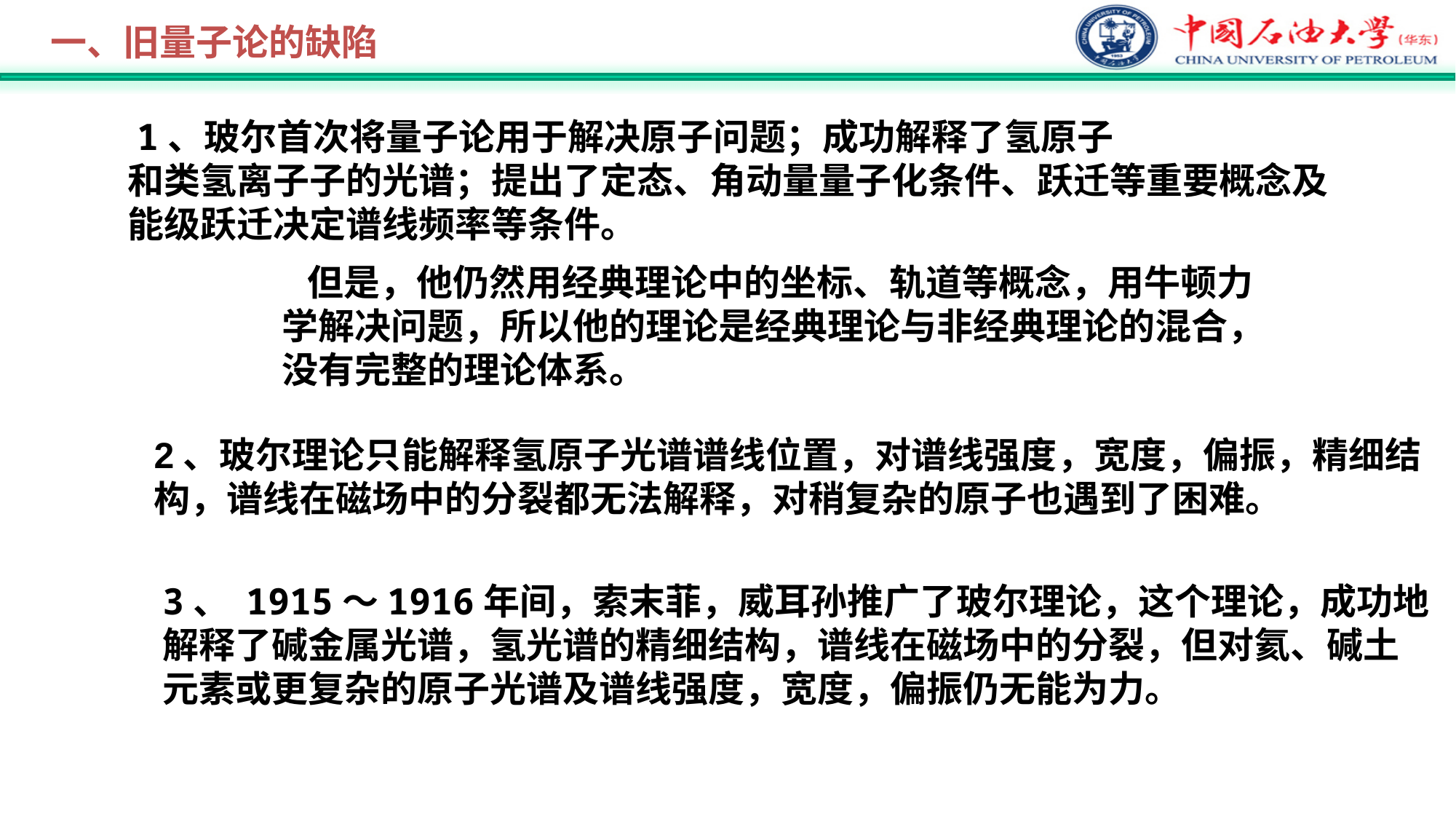

一、旧量子论的缺陷
 1、玻尔首次将量子论用于解决原子问题；成功解释了氢原子
和类氢离子子的光谱；提出了定态、角动量量子化条件、跃迁等重要概念及能级跃迁决定谱线频率等条件。
  但是，他仍然用经典理论中的坐标、轨道等概念，用牛顿力
学解决问题，所以他的理论是经典理论与非经典理论的混合，
没有完整的理论体系。
2、玻尔理论只能解释氢原子光谱谱线位置，对谱线强度，宽度，偏振，精细结构，谱线在磁场中的分裂都无法解释，对稍复杂的原子也遇到了困难。
3、 1915～1916年间，索末菲，威耳孙推广了玻尔理论，这个理论，成功地解释了碱金属光谱，氢光谱的精细结构，谱线在磁场中的分裂，但对氦、碱土元素或更复杂的原子光谱及谱线强度，宽度，偏振仍无能为力。